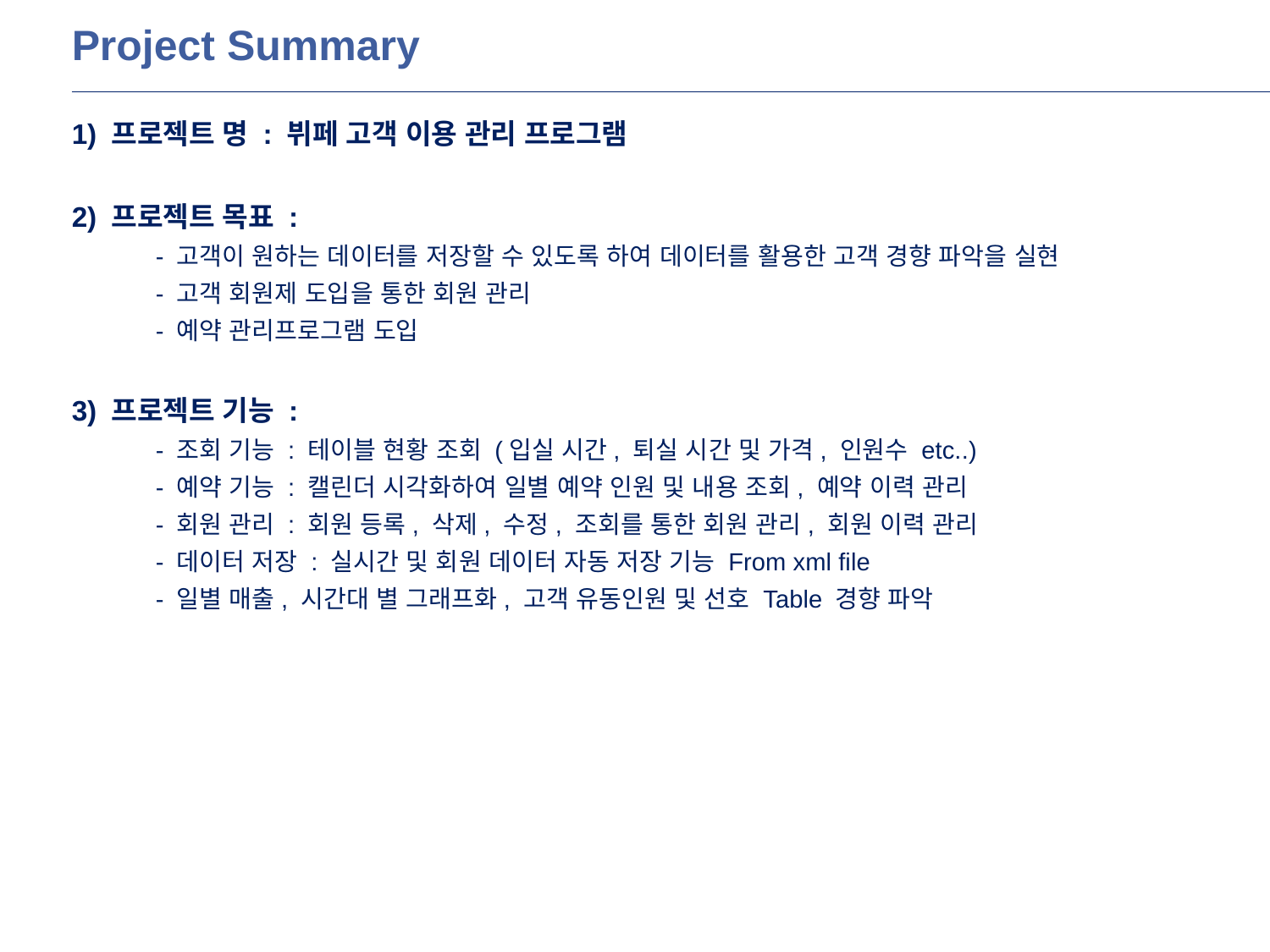

Project Summary
1) 프로젝트 명 : 뷔페 고객 이용 관리 프로그램

2) 프로젝트 목표 :
            - 고객이 원하는 데이터를 저장할 수 있도록 하여 데이터를 활용한 고객 경향 파악을 실현
            - 고객 회원제 도입을 통한 회원 관리
            - 예약 관리프로그램 도입

3) 프로젝트 기능 :
            - 조회 기능 : 테이블 현황 조회 (입실 시간, 퇴실 시간 및 가격, 인원수 etc..)
            - 예약 기능 : 캘린더 시각화하여 일별 예약 인원 및 내용 조회, 예약 이력 관리
            - 회원 관리 : 회원 등록, 삭제, 수정, 조회를 통한 회원 관리, 회원 이력 관리
            - 데이터 저장 : 실시간 및 회원 데이터 자동 저장 기능 From xml file
            - 일별 매출, 시간대 별 그래프화, 고객 유동인원 및 선호 Table 경향 파악